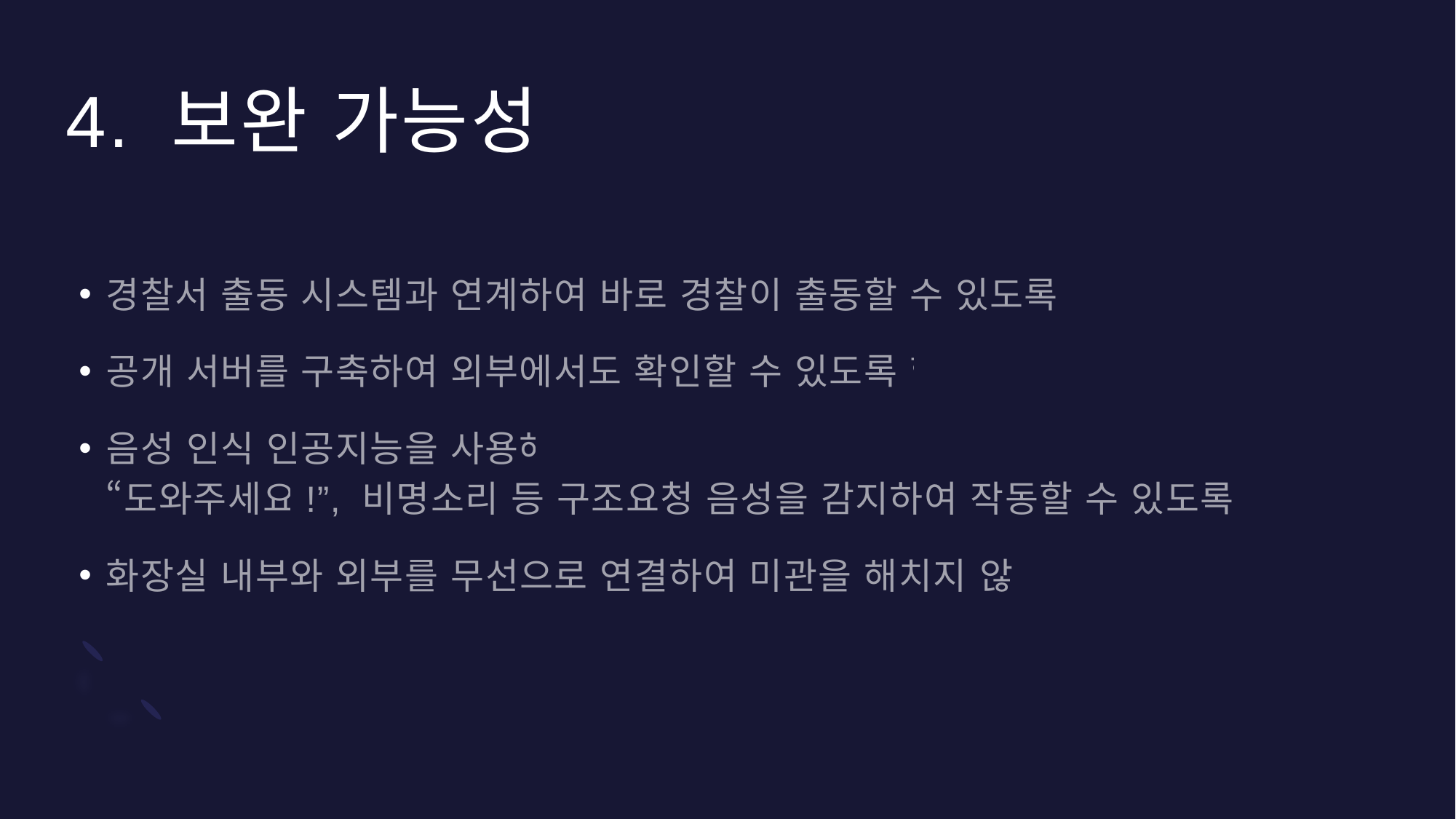

# 4. 보완 가능성
경찰서 출동 시스템과 연계하여 바로 경찰이 출동할 수 있도록 함
공개 서버를 구축하여 외부에서도 확인할 수 있도록 함
음성 인식 인공지능을 사용해
“도와주세요!”, 비명소리 등 구조요청 음성을 감지하여 작동할 수 있도록 함
화장실 내부와 외부를 무선으로 연결하여 미관을 해치지 않음